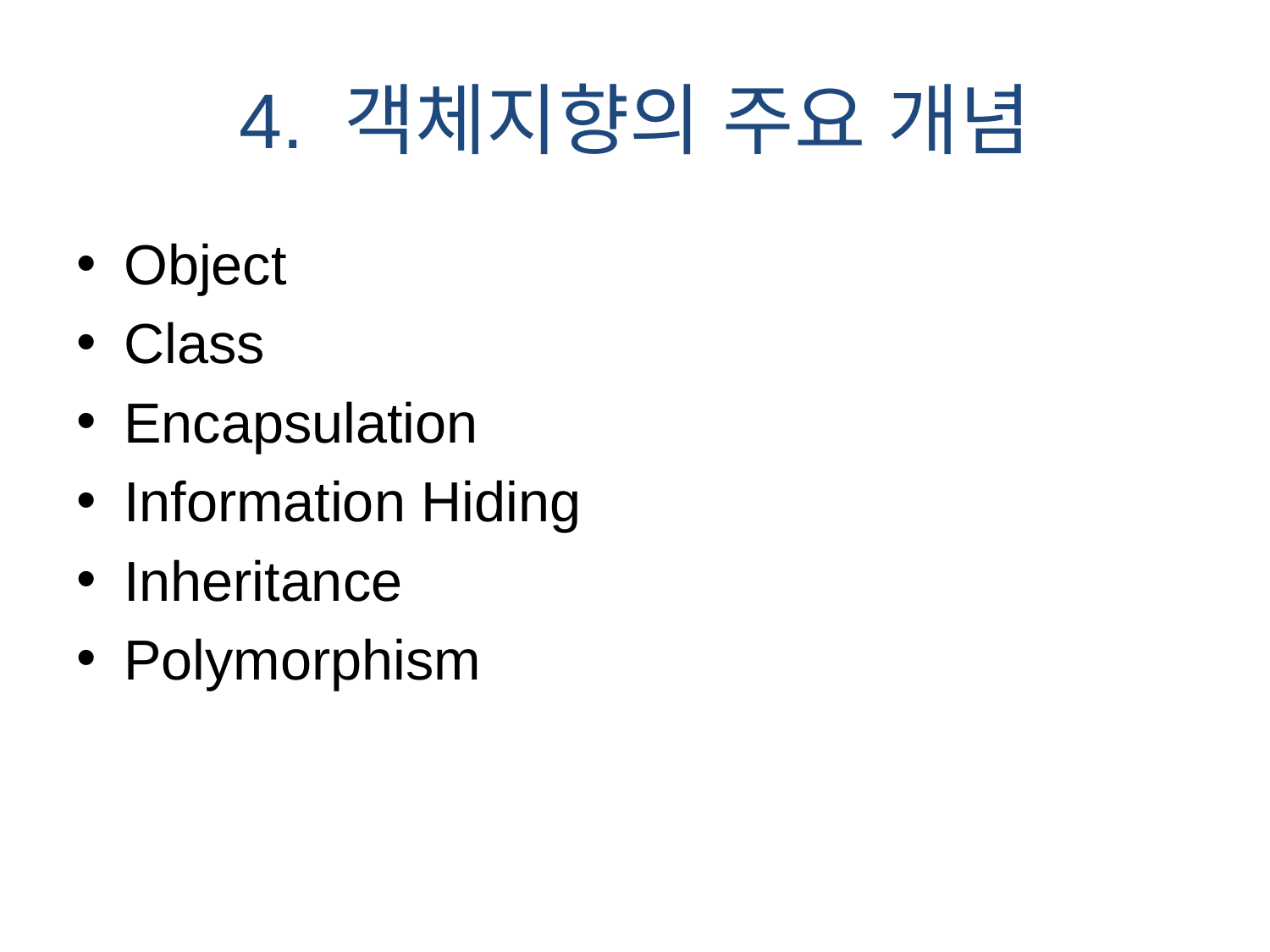

# 4. 객체지향의 주요 개념
Object
Class
Encapsulation
Information Hiding
Inheritance
Polymorphism